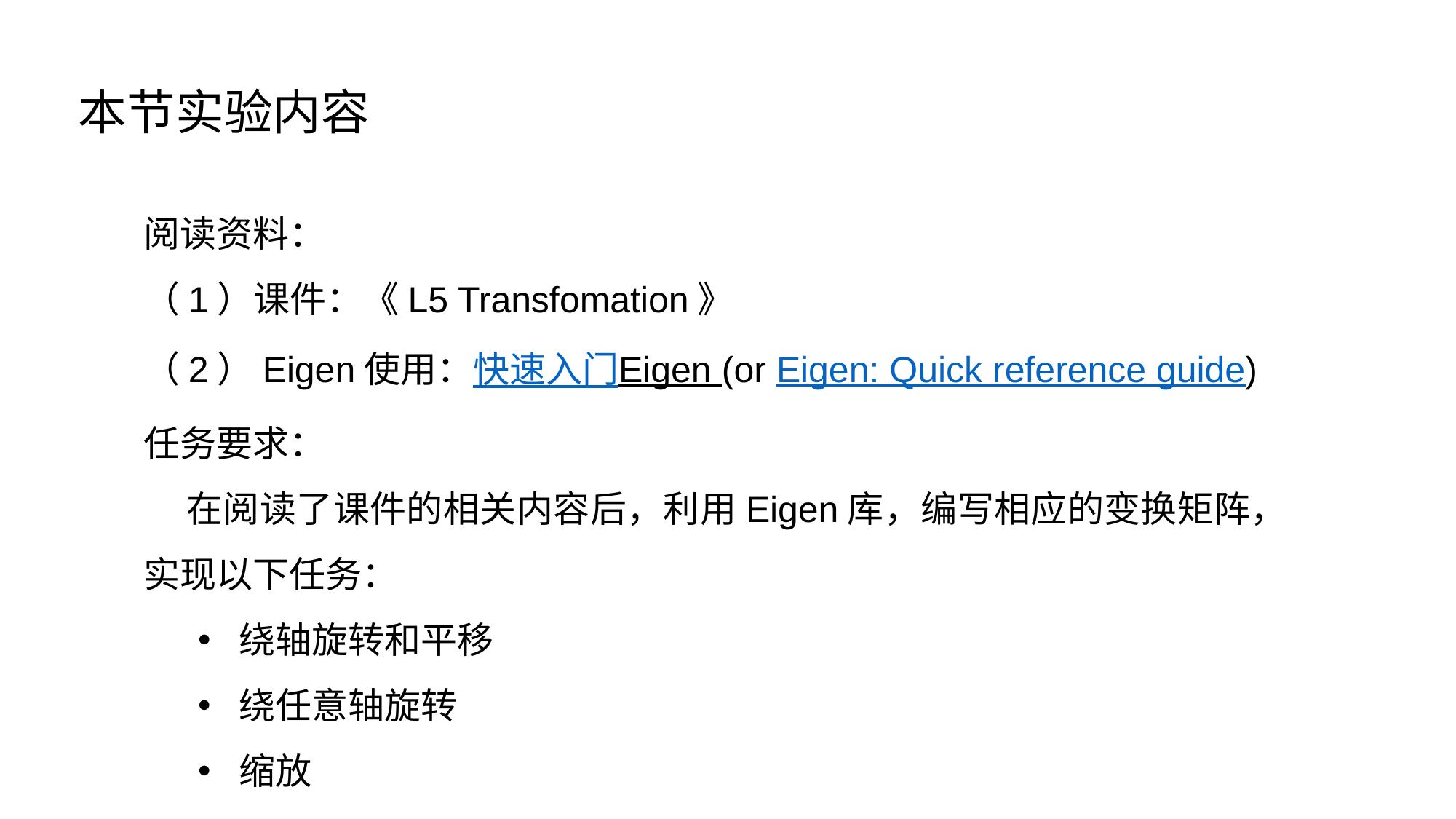

本节实验内容
阅读资料：
（1）课件：《L5 Transfomation》
（2）Eigen使用：快速入门Eigen (or Eigen: Quick reference guide)
任务要求：
    在阅读了课件的相关内容后，利用Eigen库，编写相应的变换矩阵，实现以下任务：
绕轴旋转和平移
绕任意轴旋转
缩放